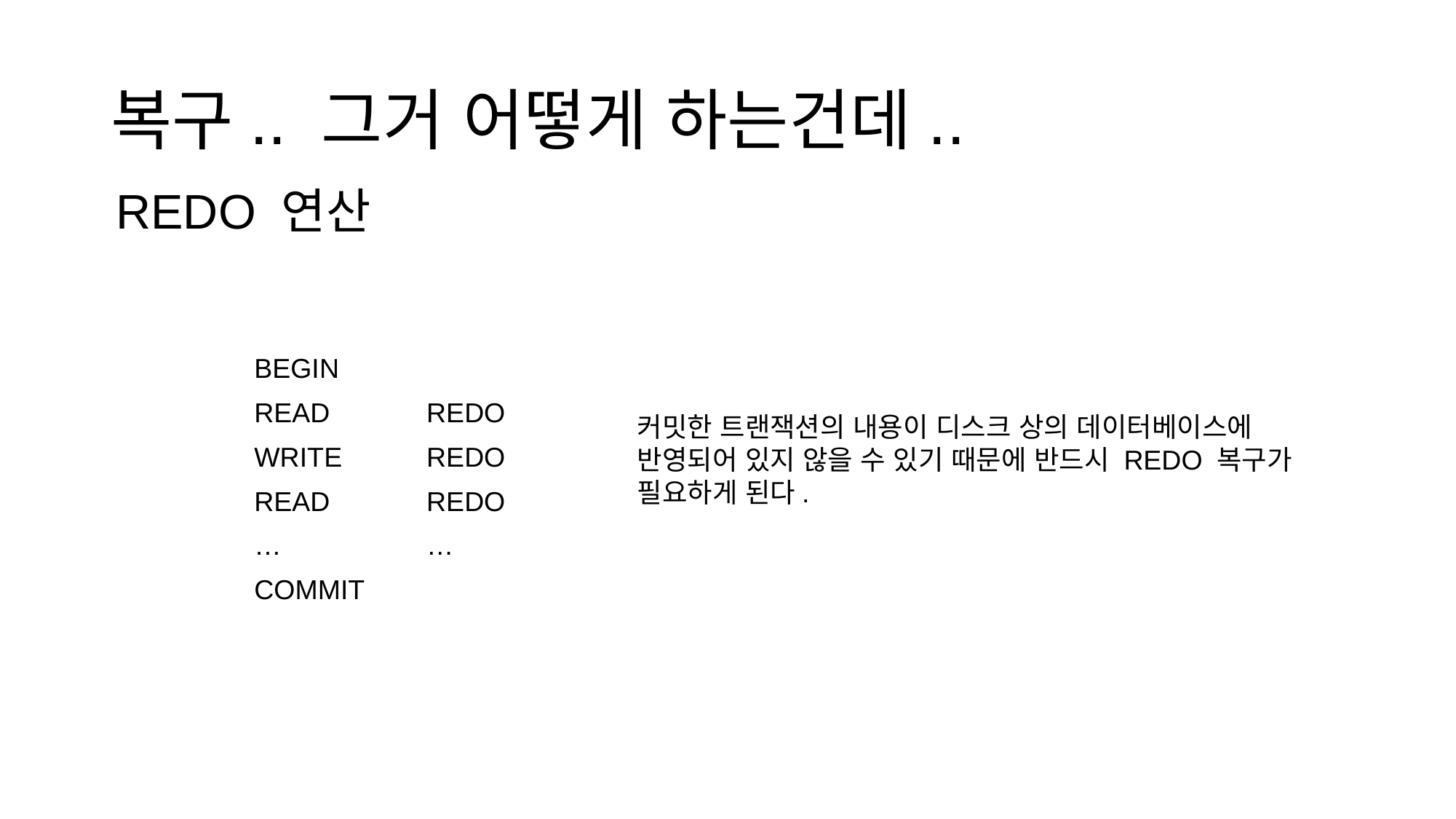

# 복구.. 그거 어떻게 하는건데..
REDO 연산
| BEGIN |  |
| --- | --- |
| READ | REDO |
| WRITE | REDO |
| READ | REDO |
| … | … |
| COMMIT |  |
커밋한 트랜잭션의 내용이 디스크 상의 데이터베이스에 반영되어 있지 않을 수 있기 때문에 반드시 REDO 복구가 필요하게 된다.